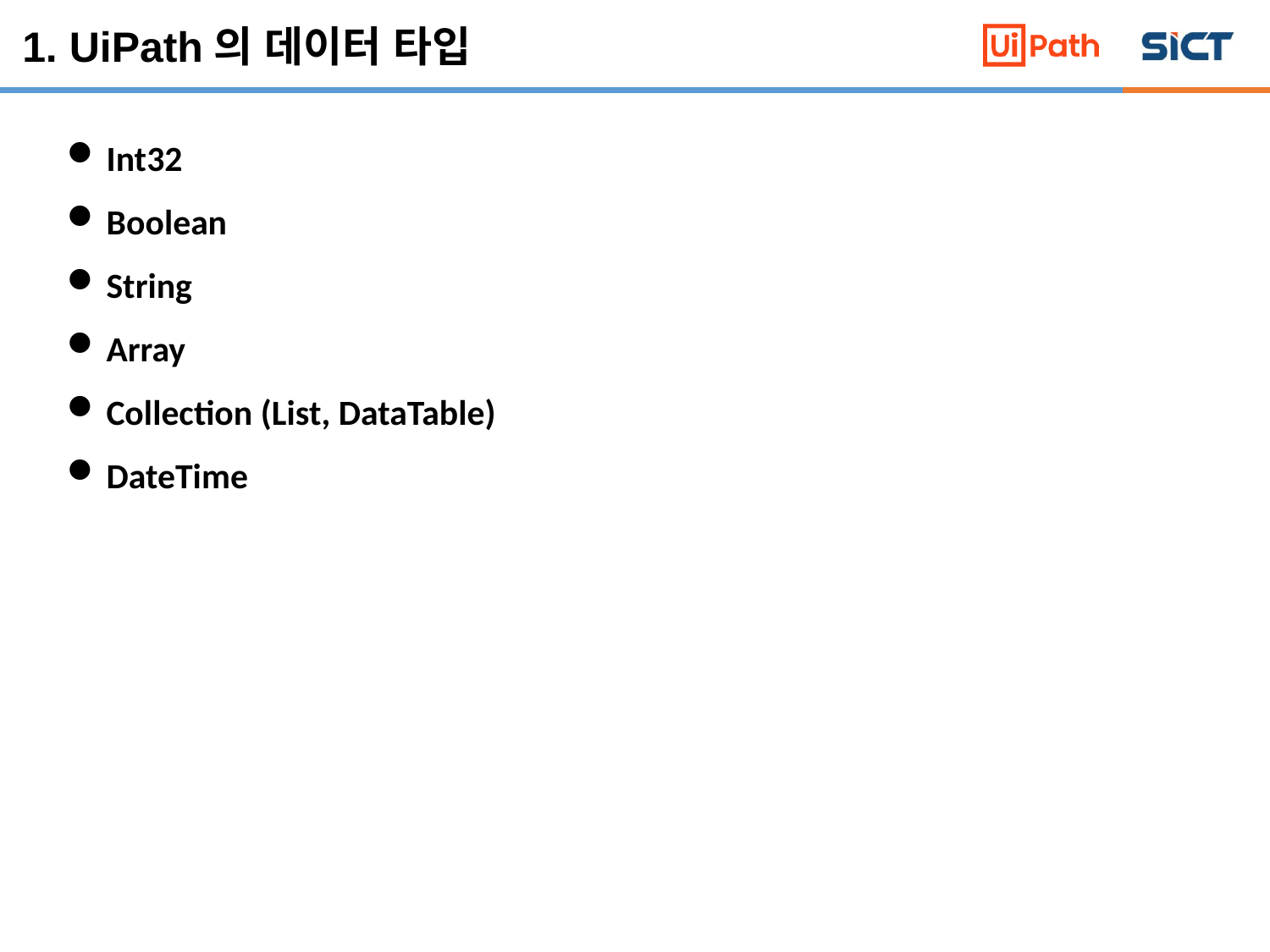

1. UiPath의 데이터 타입
Int32
Boolean
String
Array
Collection (List, DataTable)
DateTime